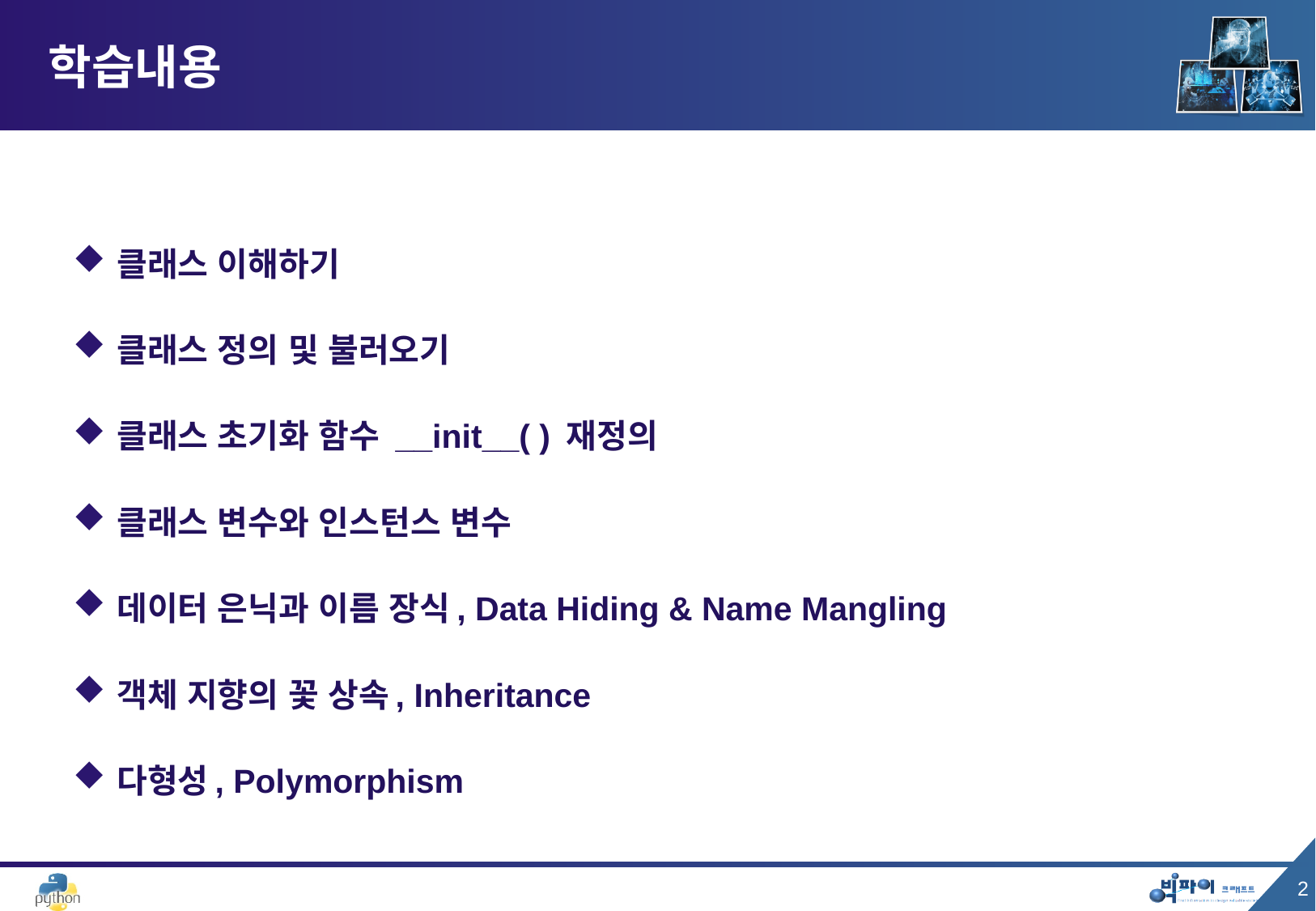

# 학습내용
클래스 이해하기
클래스 정의 및 불러오기
클래스 초기화 함수 __init__( ) 재정의
클래스 변수와 인스턴스 변수
데이터 은닉과 이름 장식, Data Hiding & Name Mangling
객체 지향의 꽃 상속, Inheritance
다형성, Polymorphism